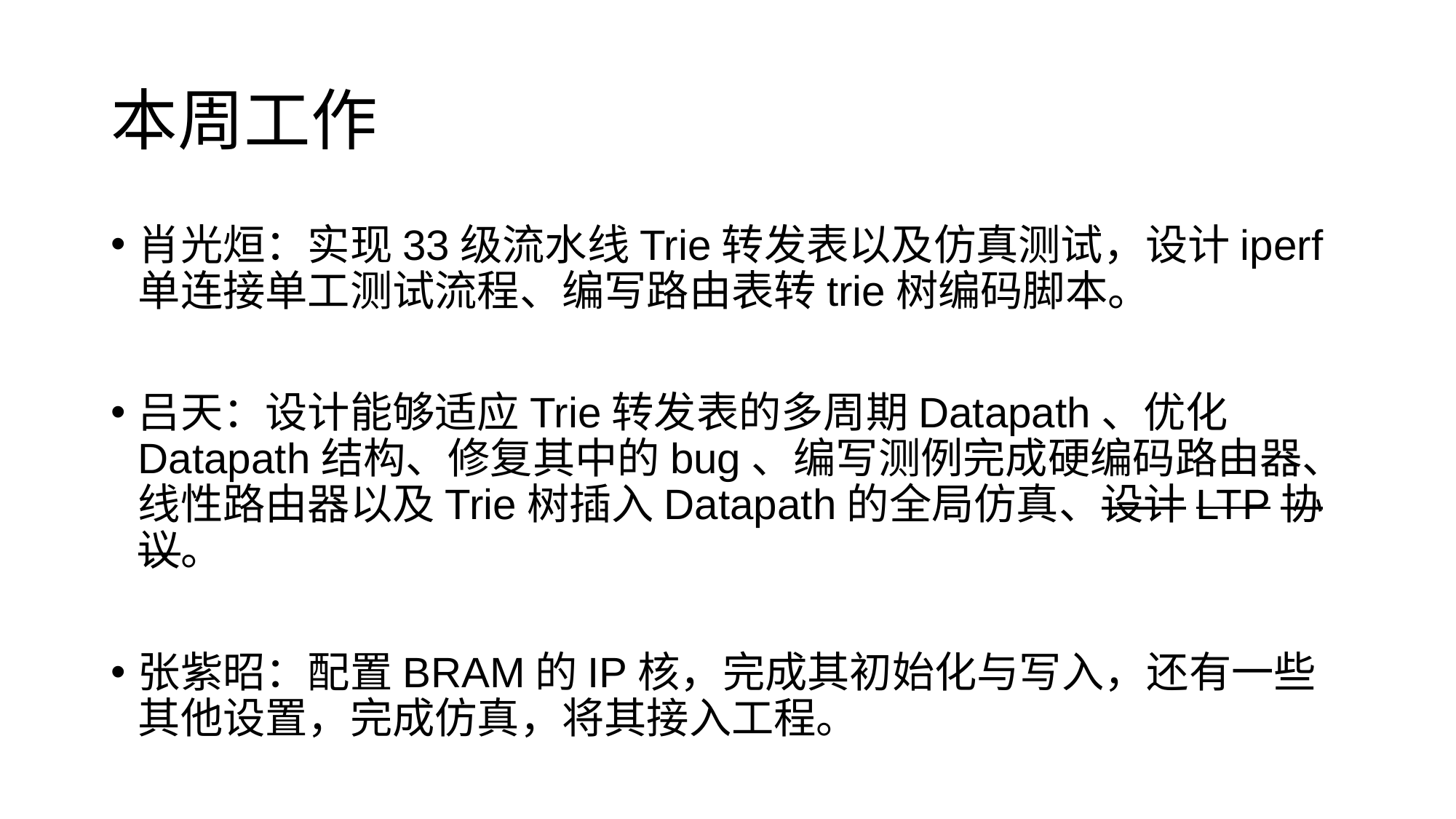

# 本周工作
肖光烜：实现33级流水线Trie转发表以及仿真测试，设计iperf单连接单工测试流程、编写路由表转trie树编码脚本。

吕天：设计能够适应Trie转发表的多周期Datapath、优化Datapath结构、修复其中的bug、编写测例完成硬编码路由器、线性路由器以及Trie树插入Datapath的全局仿真、设计LTP协议。

张紫昭：配置BRAM的IP核，完成其初始化与写入，还有一些其他设置，完成仿真，将其接入工程。